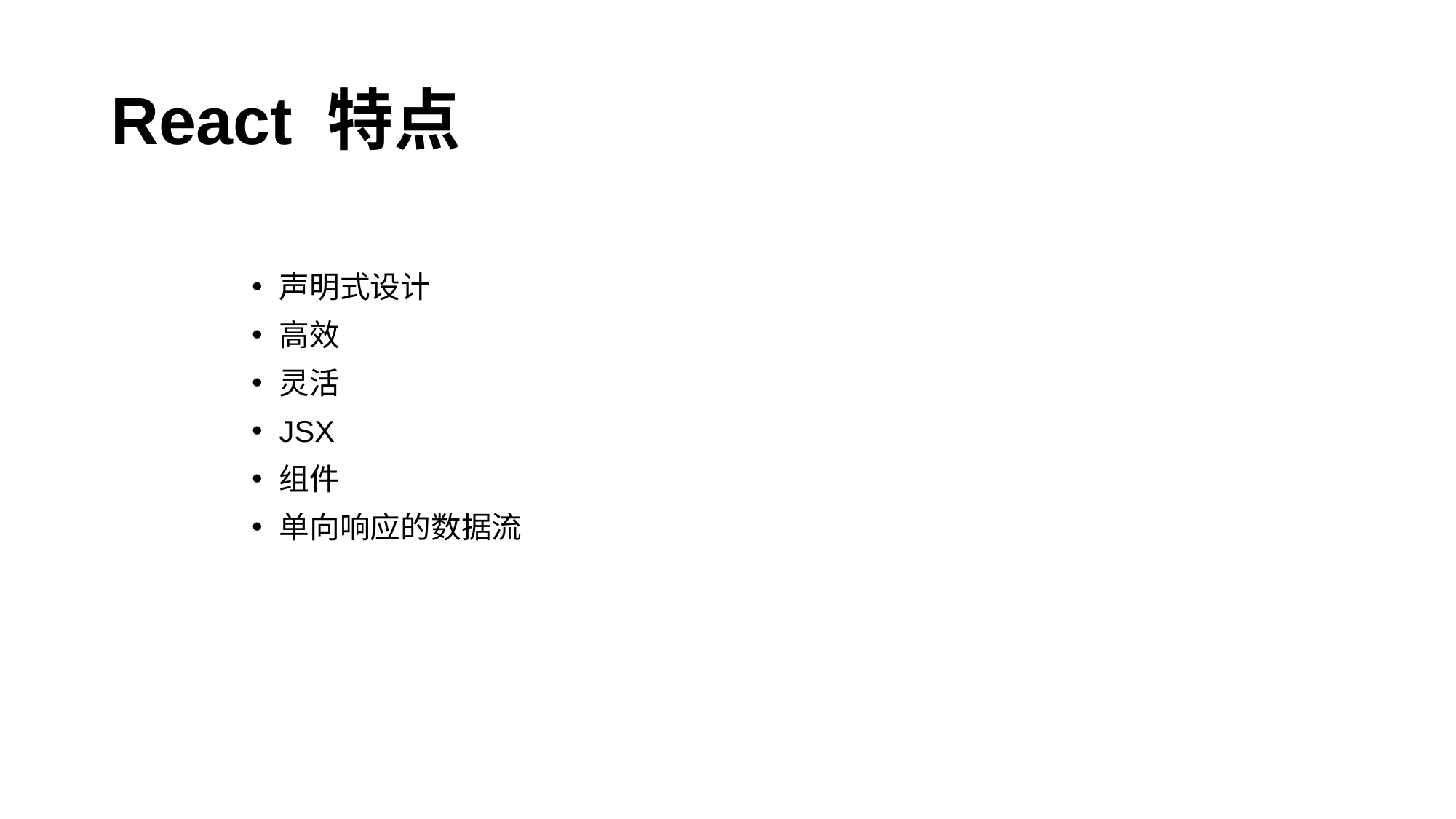

# React 特点
声明式设计
高效
灵活
JSX
组件
单向响应的数据流